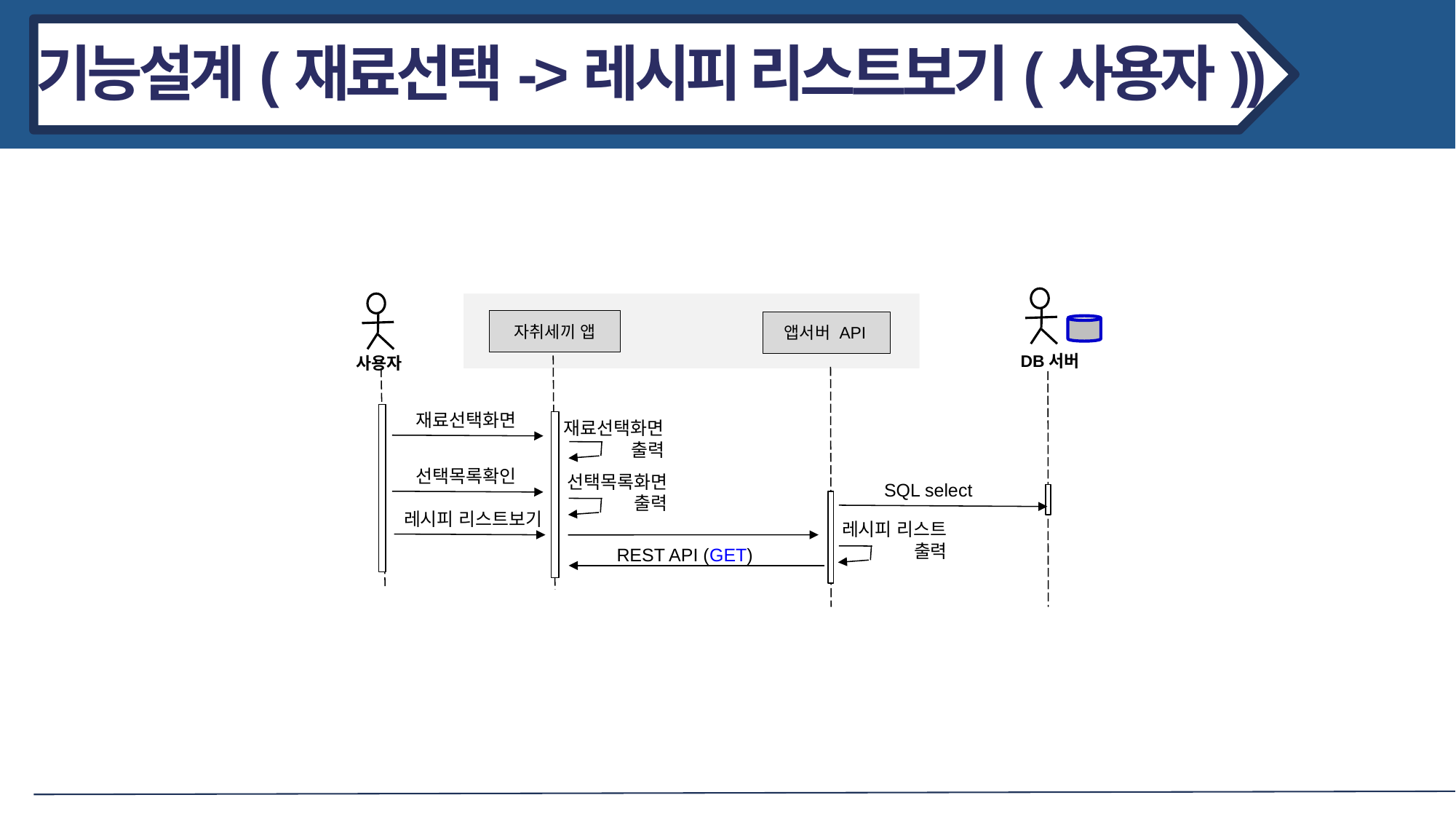

기능설계(재료선택->레시피 리스트보기(사용자))

자취세끼 앱
앱서버 API
DB서버
사용자
재료선택화면

재료선택화면
출력

선택목록확인
선택목록화면
출력
 SQL select

레시피 리스트보기
레시피 리스트
출력
REST API (GET)